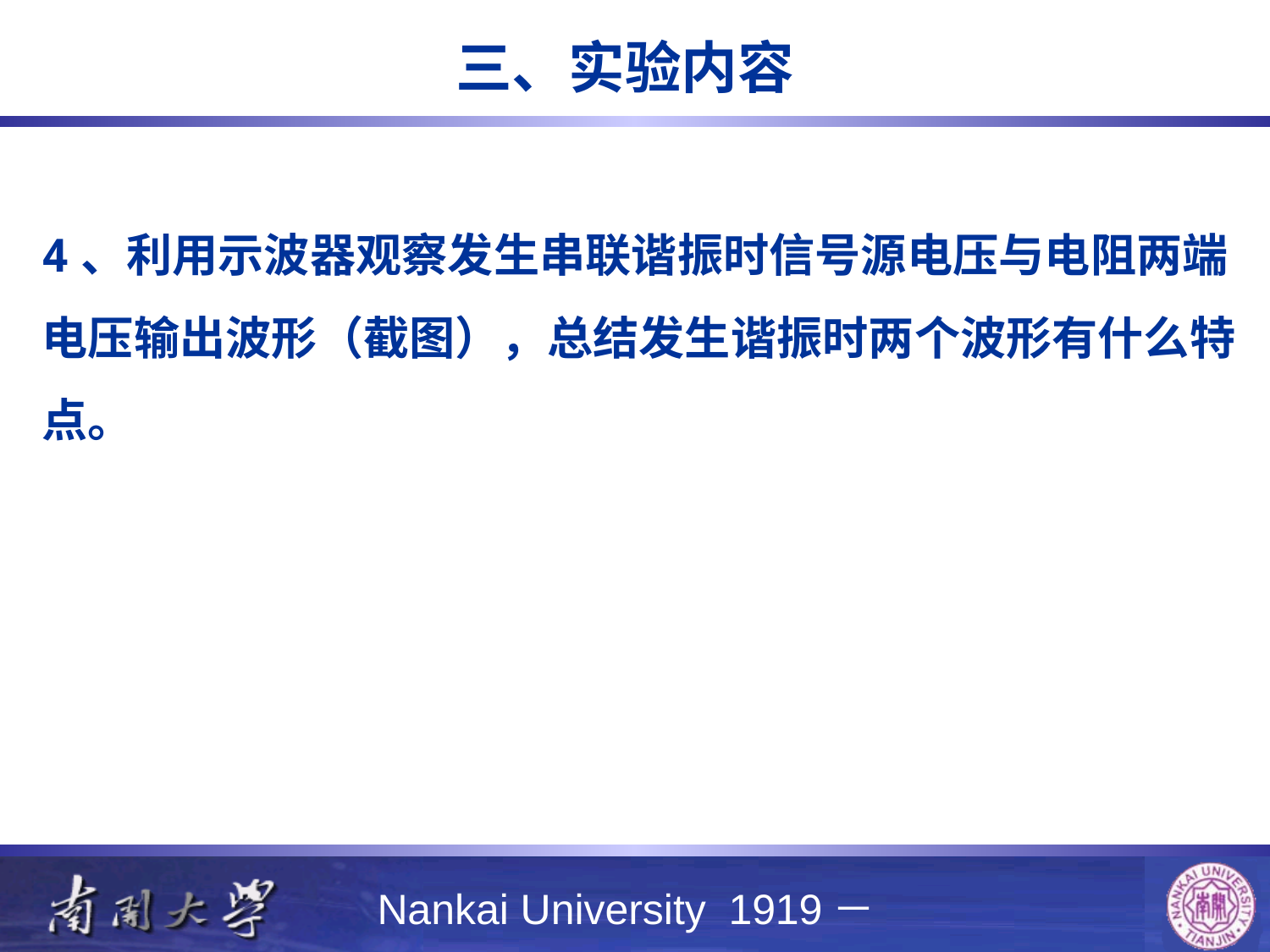

三、实验内容
4、利用示波器观察发生串联谐振时信号源电压与电阻两端电压输出波形（截图），总结发生谐振时两个波形有什么特点。